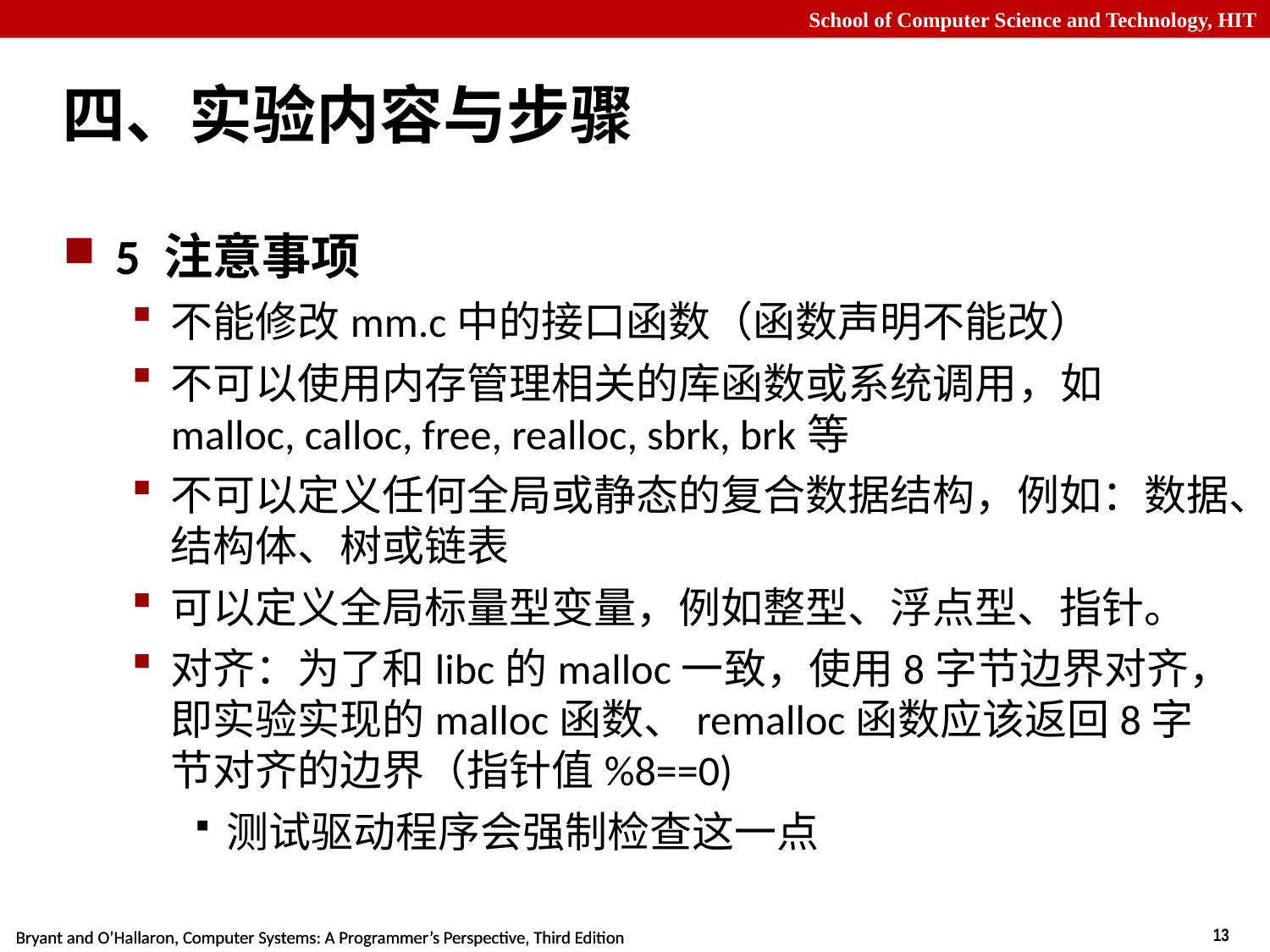

# 四、实验内容与步骤
5 注意事项
不能修改mm.c中的接口函数（函数声明不能改）
不可以使用内存管理相关的库函数或系统调用，如malloc, calloc, free, realloc, sbrk, brk等
不可以定义任何全局或静态的复合数据结构，例如：数据、结构体、树或链表
可以定义全局标量型变量，例如整型、浮点型、指针。
对齐：为了和libc的malloc一致，使用8字节边界对齐，即实验实现的malloc函数、remalloc函数应该返回8字节对齐的边界（指针值%8==0)
测试驱动程序会强制检查这一点